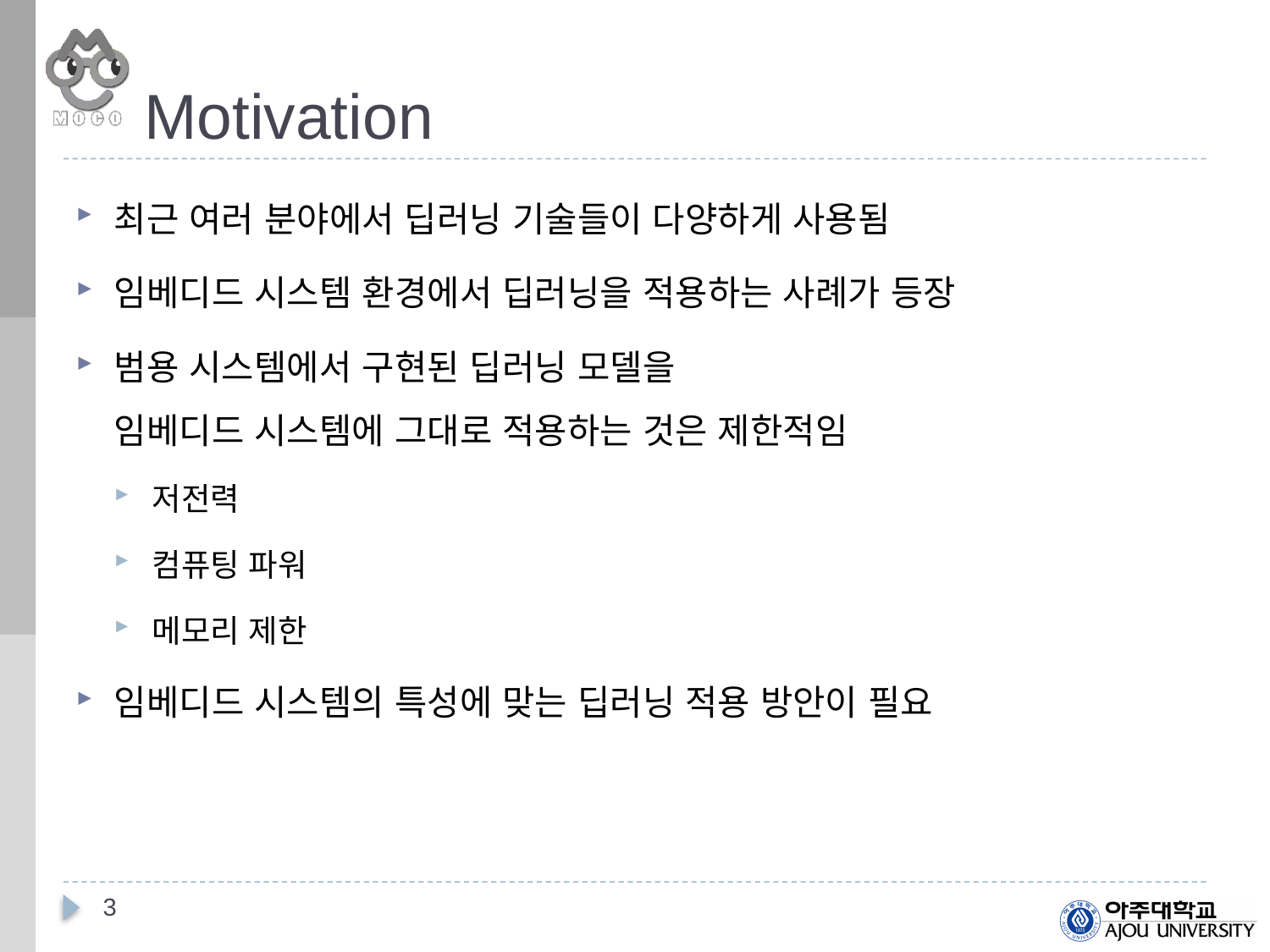

# Motivation
최근 여러 분야에서 딥러닝 기술들이 다양하게 사용됨
임베디드 시스템 환경에서 딥러닝을 적용하는 사례가 등장
범용 시스템에서 구현된 딥러닝 모델을
임베디드 시스템에 그대로 적용하는 것은 제한적임
저전력
컴퓨팅 파워
메모리 제한
임베디드 시스템의 특성에 맞는 딥러닝 적용 방안이 필요
3